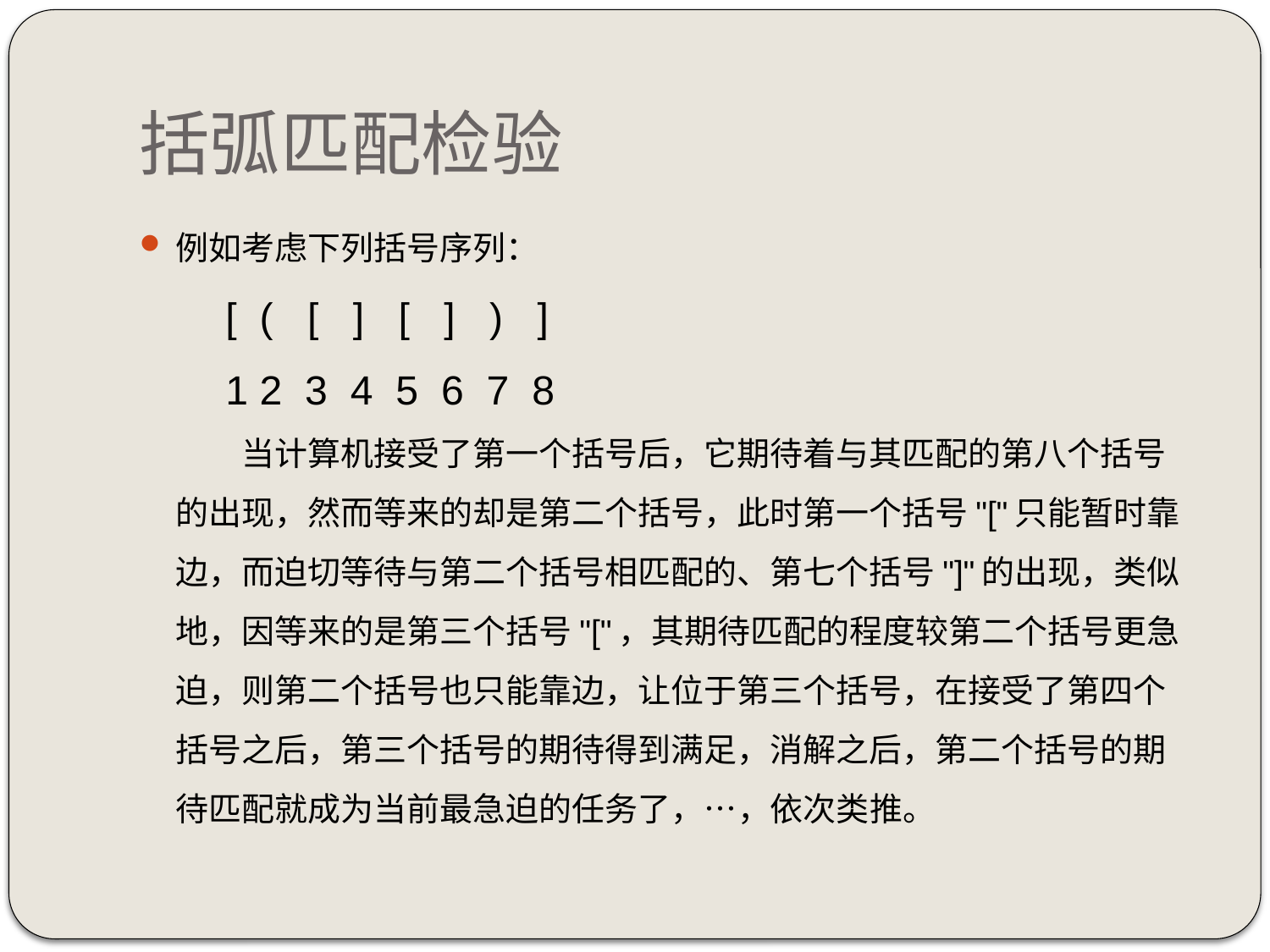

# 括弧匹配检验
例如考虑下列括号序列：
　[  (   [   ]   [   ]   )   ]
　1 2  3  4  5  6  7  8
　　当计算机接受了第一个括号后，它期待着与其匹配的第八个括号的出现，然而等来的却是第二个括号，此时第一个括号"["只能暂时靠边，而迫切等待与第二个括号相匹配的、第七个括号"]"的出现，类似地，因等来的是第三个括号"["，其期待匹配的程度较第二个括号更急迫，则第二个括号也只能靠边，让位于第三个括号，在接受了第四个括号之后，第三个括号的期待得到满足，消解之后，第二个括号的期待匹配就成为当前最急迫的任务了，…，依次类推。